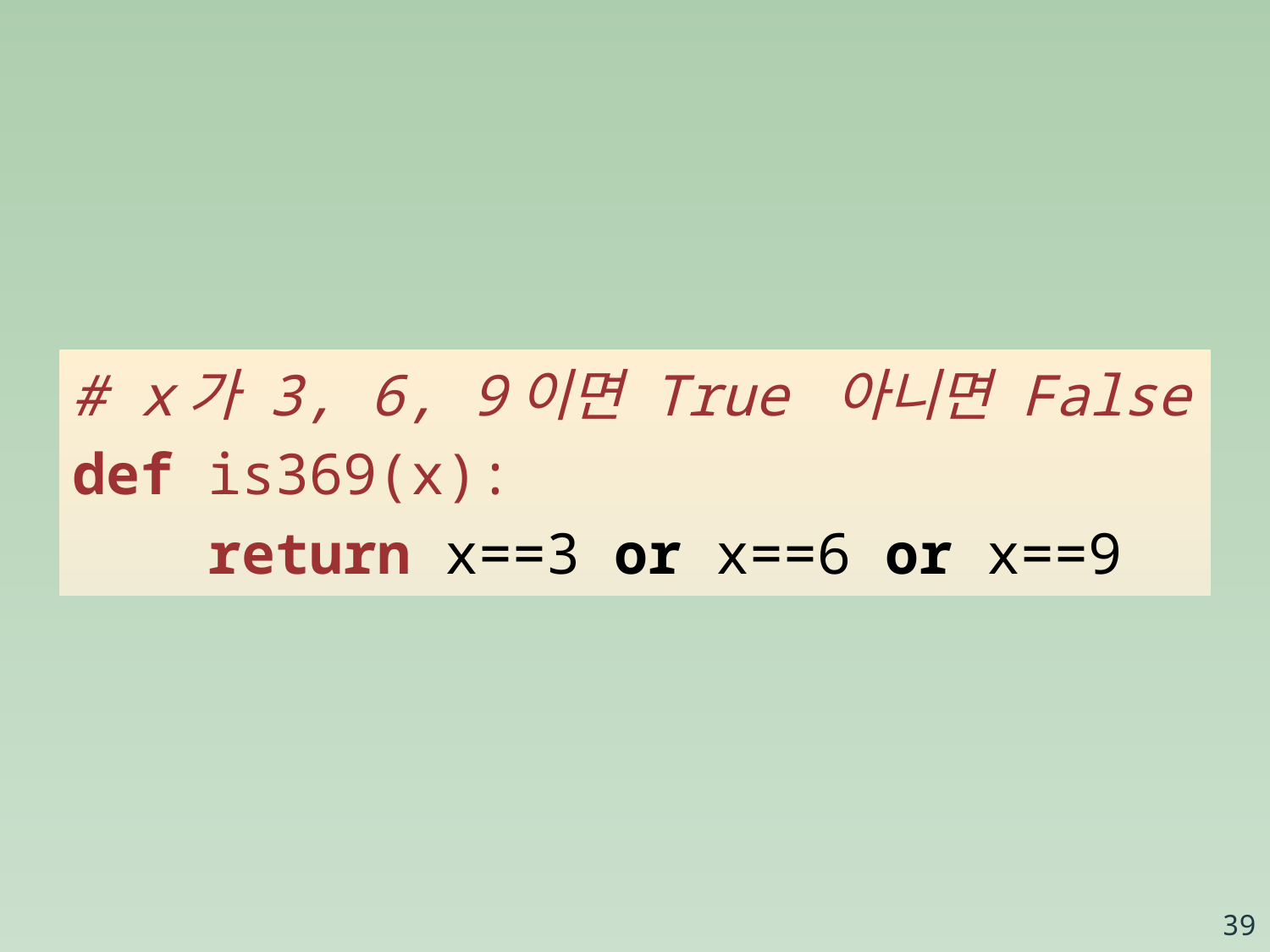

# x가 3, 6, 9이면 True 아니면 False
def is369(x):
    return x==3 or x==6 or x==9
39